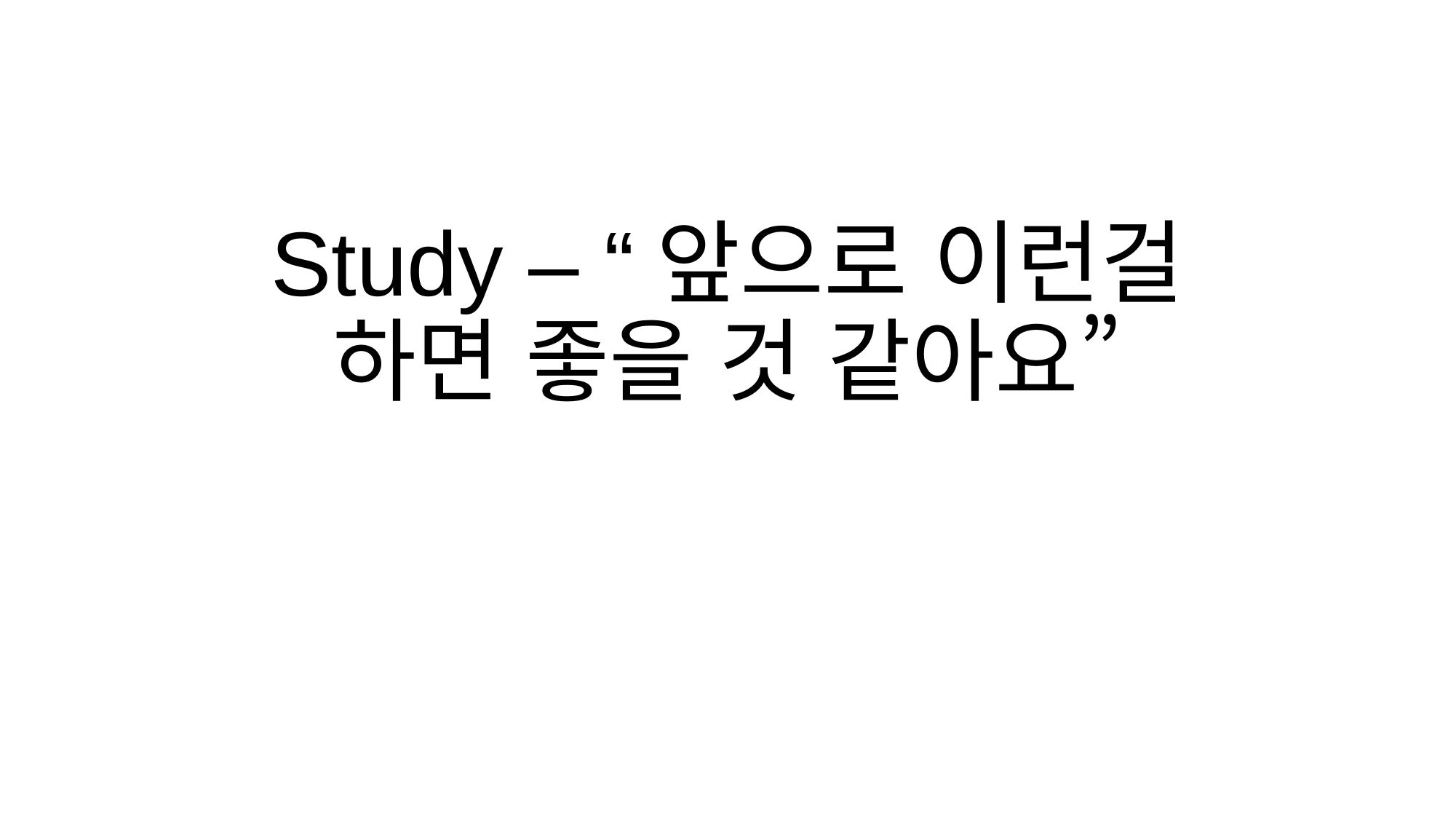

# Study – “앞으로 이런걸 하면 좋을 것 같아요”